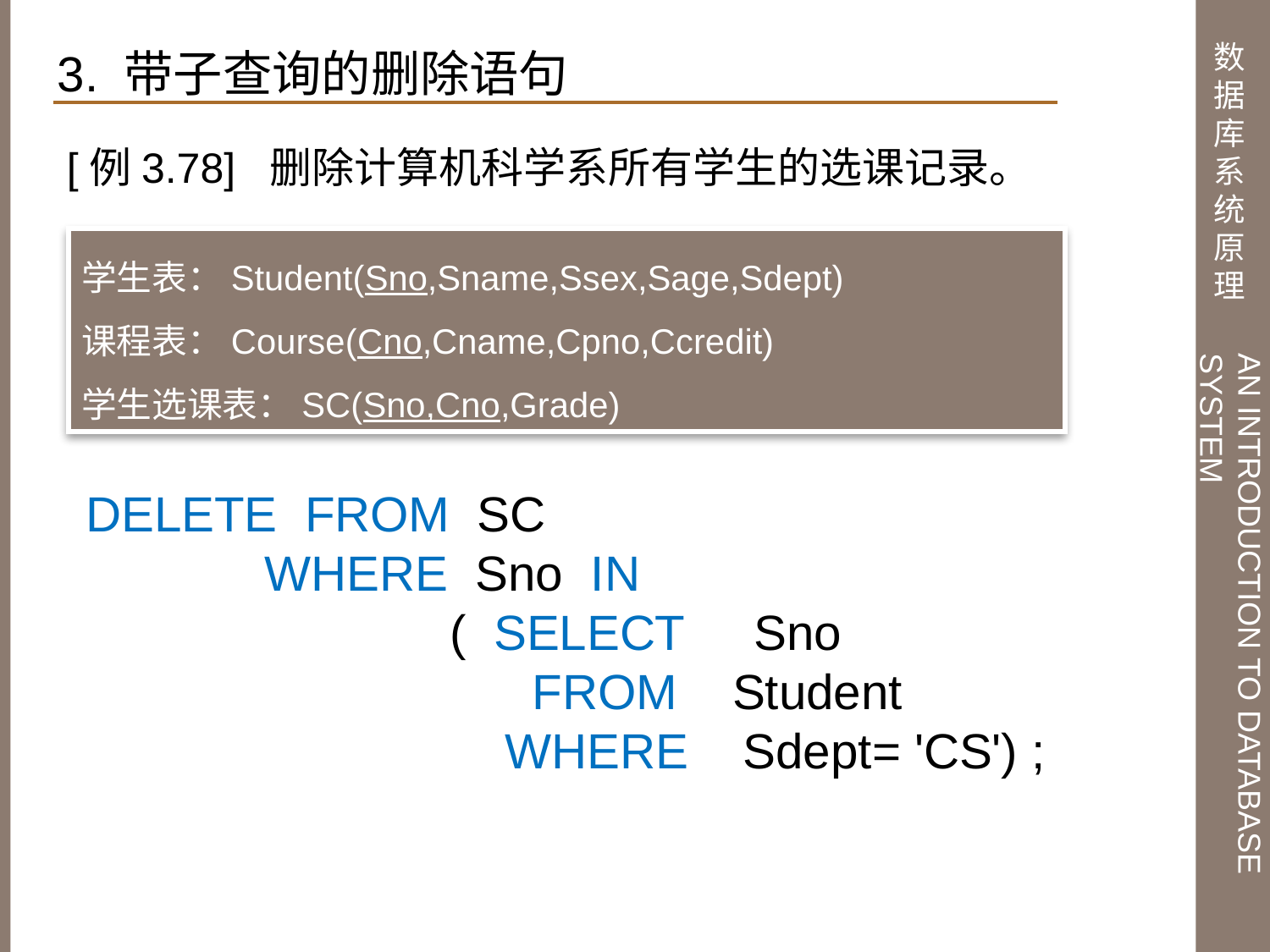

3. 带子查询的删除语句
 [例3.78]  删除计算机科学系所有学生的选课记录。
学生表：Student(Sno,Sname,Ssex,Sage,Sdept)
课程表：Course(Cno,Cname,Cpno,Ccredit)
学生选课表：SC(Sno,Cno,Grade)
DELETE  FROM  SC
             WHERE  Sno  IN
		        (  SELECT     Sno
		              FROM    Student
		            WHERE    Sdept= 'CS') ;